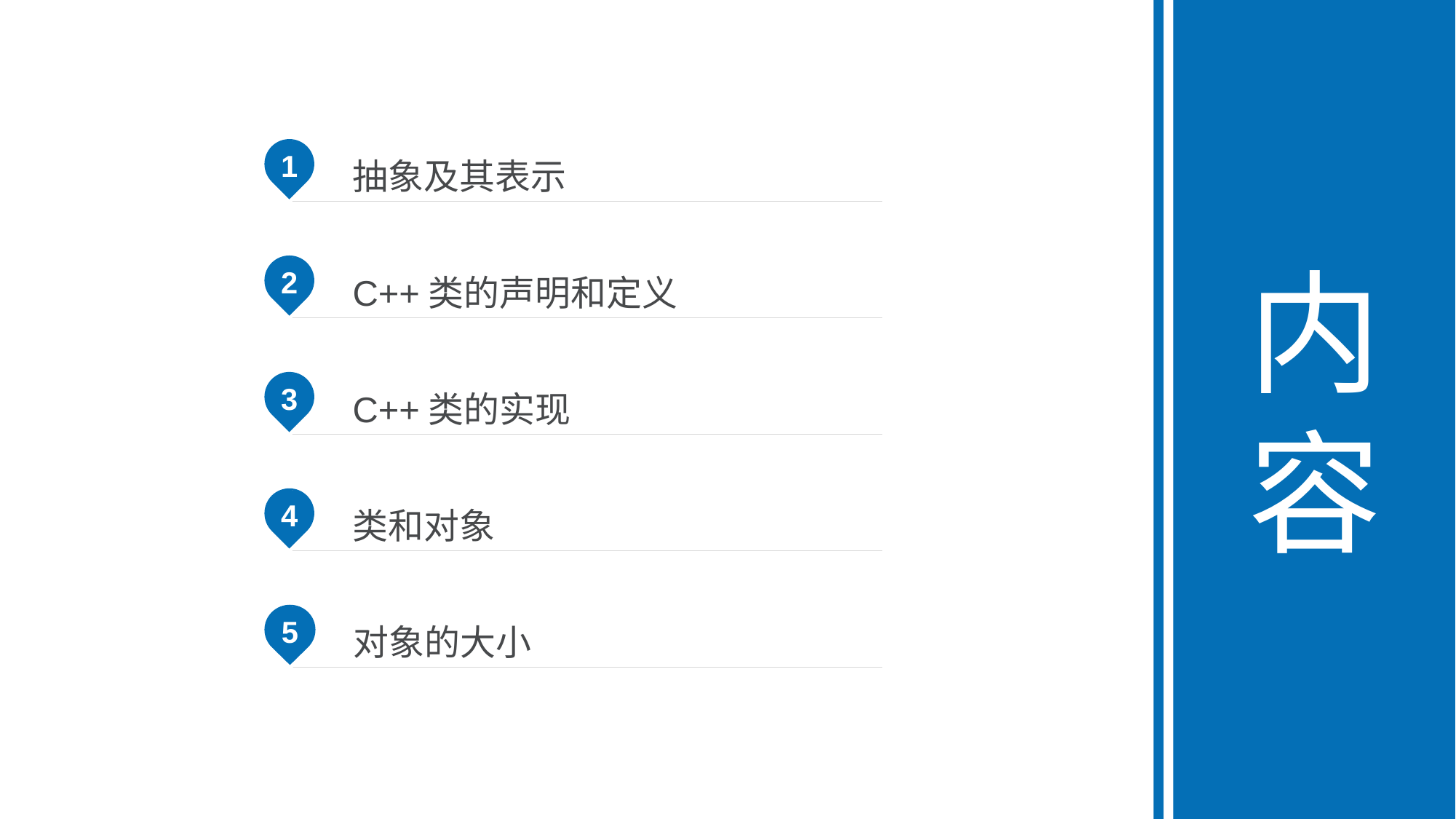

内容

1
抽象及其表示
2
C++类的声明和定义
3
C++类的实现
4
类和对象
5
对象的大小